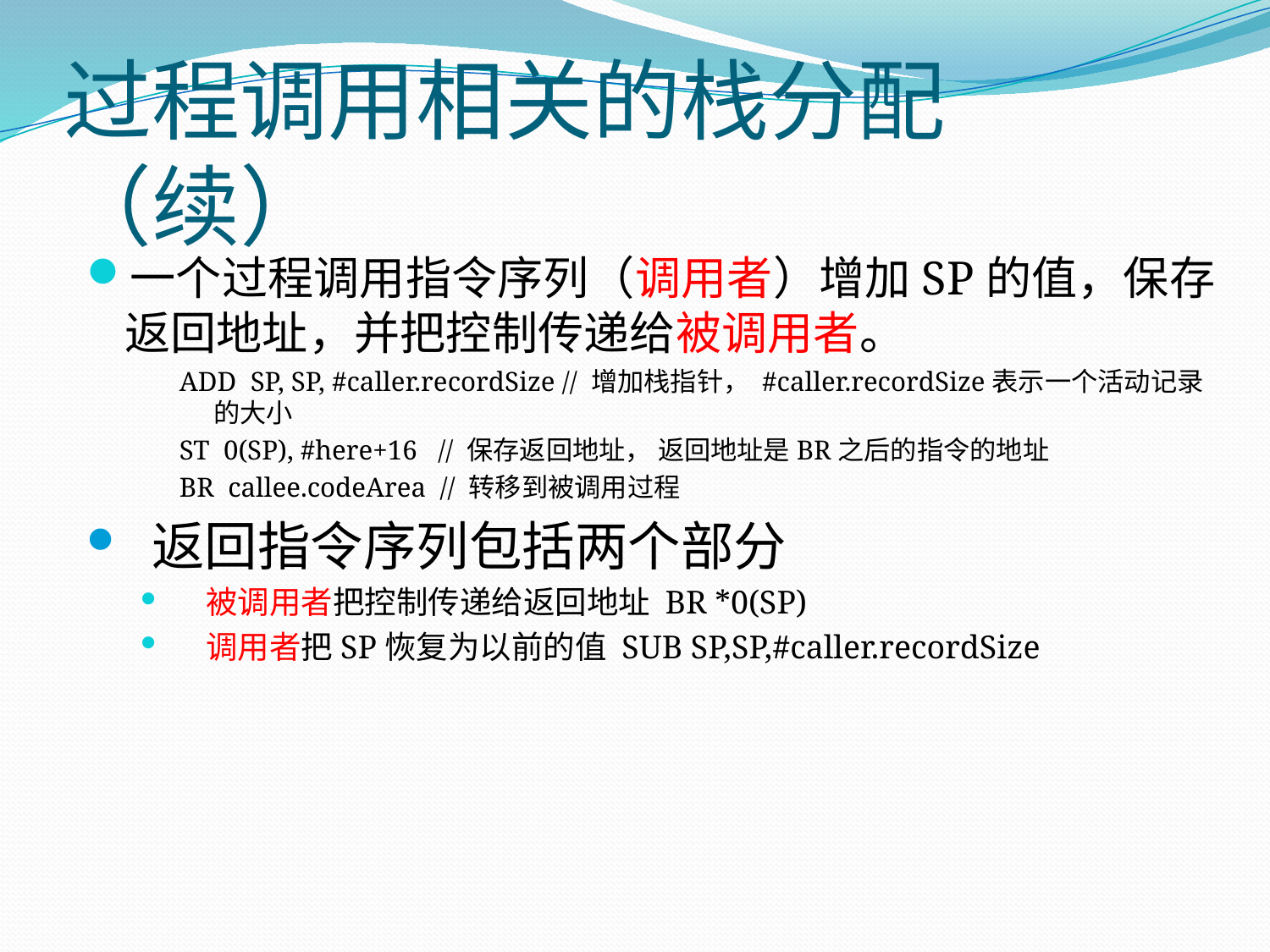

# 过程调用相关的栈分配（续）
一个过程调用指令序列（调用者）增加SP的值，保存返回地址，并把控制传递给被调用者。
ADD  SP, SP, #caller.recordSize // 增加栈指针， #caller.recordSize表示一个活动记录的大小
ST  0(SP), #here+16   // 保存返回地址， 返回地址是BR之后的指令的地址
BR  callee.codeArea  // 转移到被调用过程
返回指令序列包括两个部分
被调用者把控制传递给返回地址 BR *0(SP)
调用者把SP恢复为以前的值 SUB SP,SP,#caller.recordSize